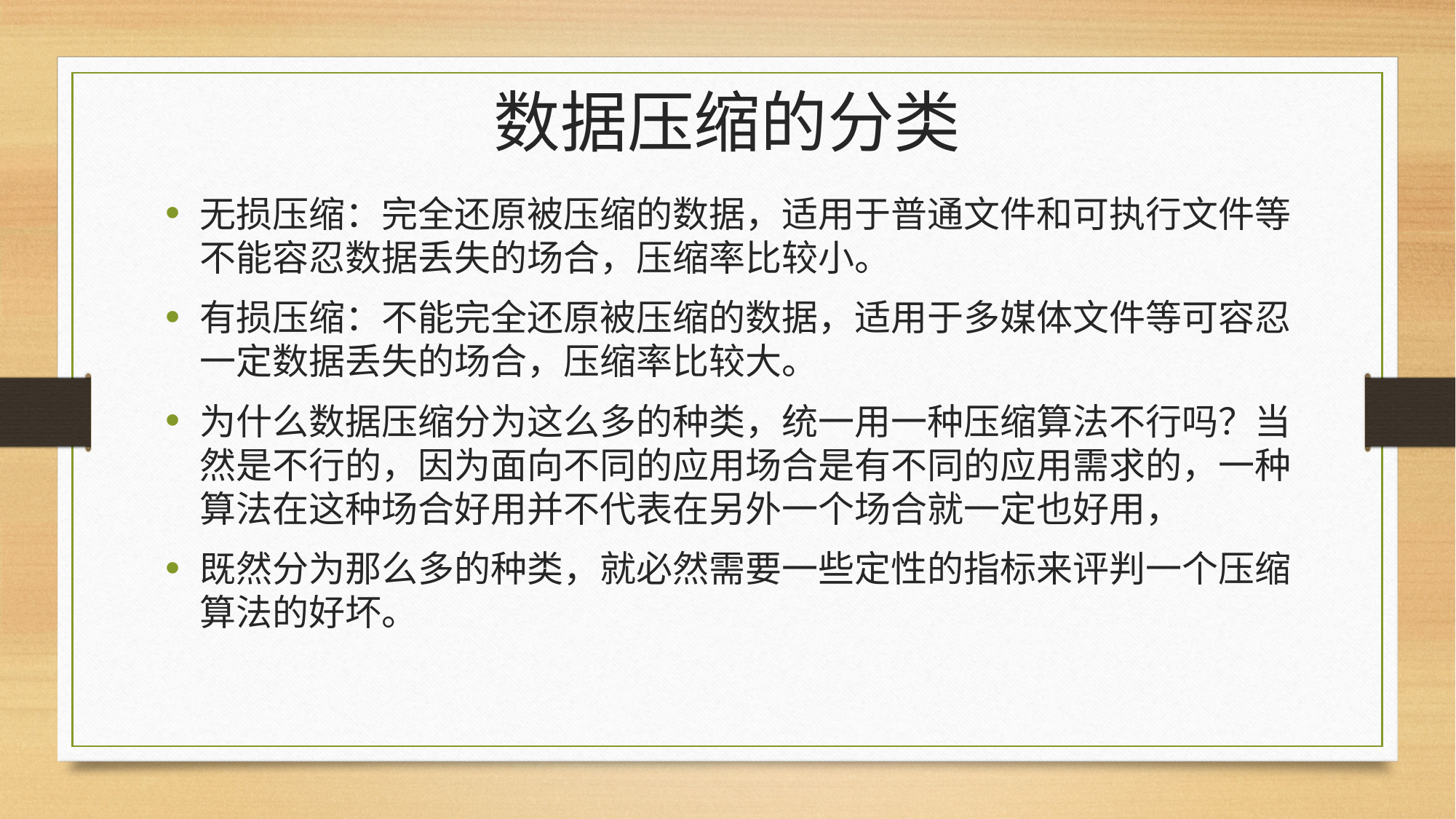

# 数据压缩的分类
无损压缩：完全还原被压缩的数据，适用于普通文件和可执行文件等不能容忍数据丢失的场合，压缩率比较小。
有损压缩：不能完全还原被压缩的数据，适用于多媒体文件等可容忍一定数据丢失的场合，压缩率比较大。
为什么数据压缩分为这么多的种类，统一用一种压缩算法不行吗？当然是不行的，因为面向不同的应用场合是有不同的应用需求的，一种算法在这种场合好用并不代表在另外一个场合就一定也好用，
既然分为那么多的种类，就必然需要一些定性的指标来评判一个压缩算法的好坏。